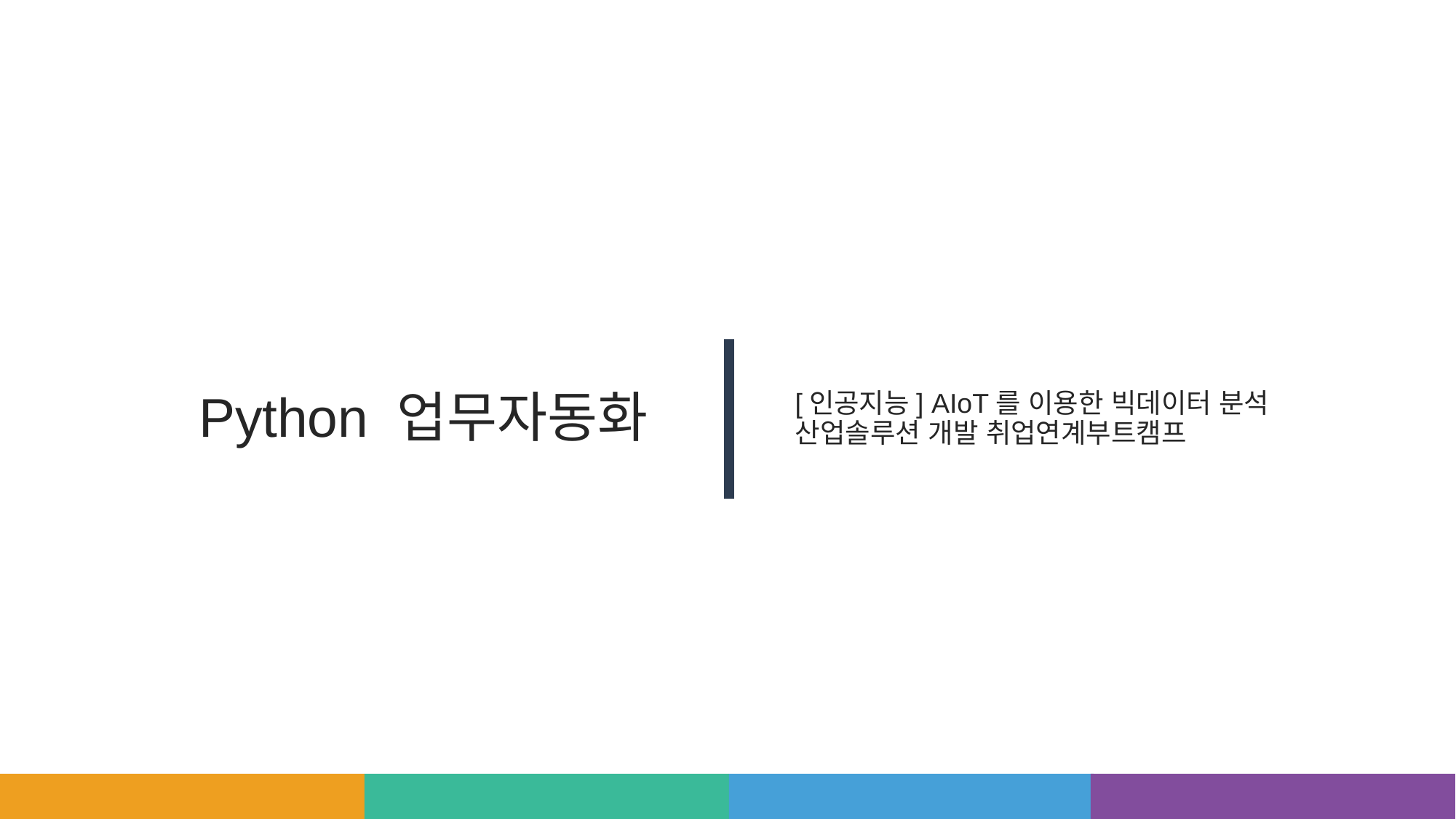

# Python 업무자동화
[인공지능] AIoT를 이용한 빅데이터 분석 산업솔루션 개발 취업연계부트캠프